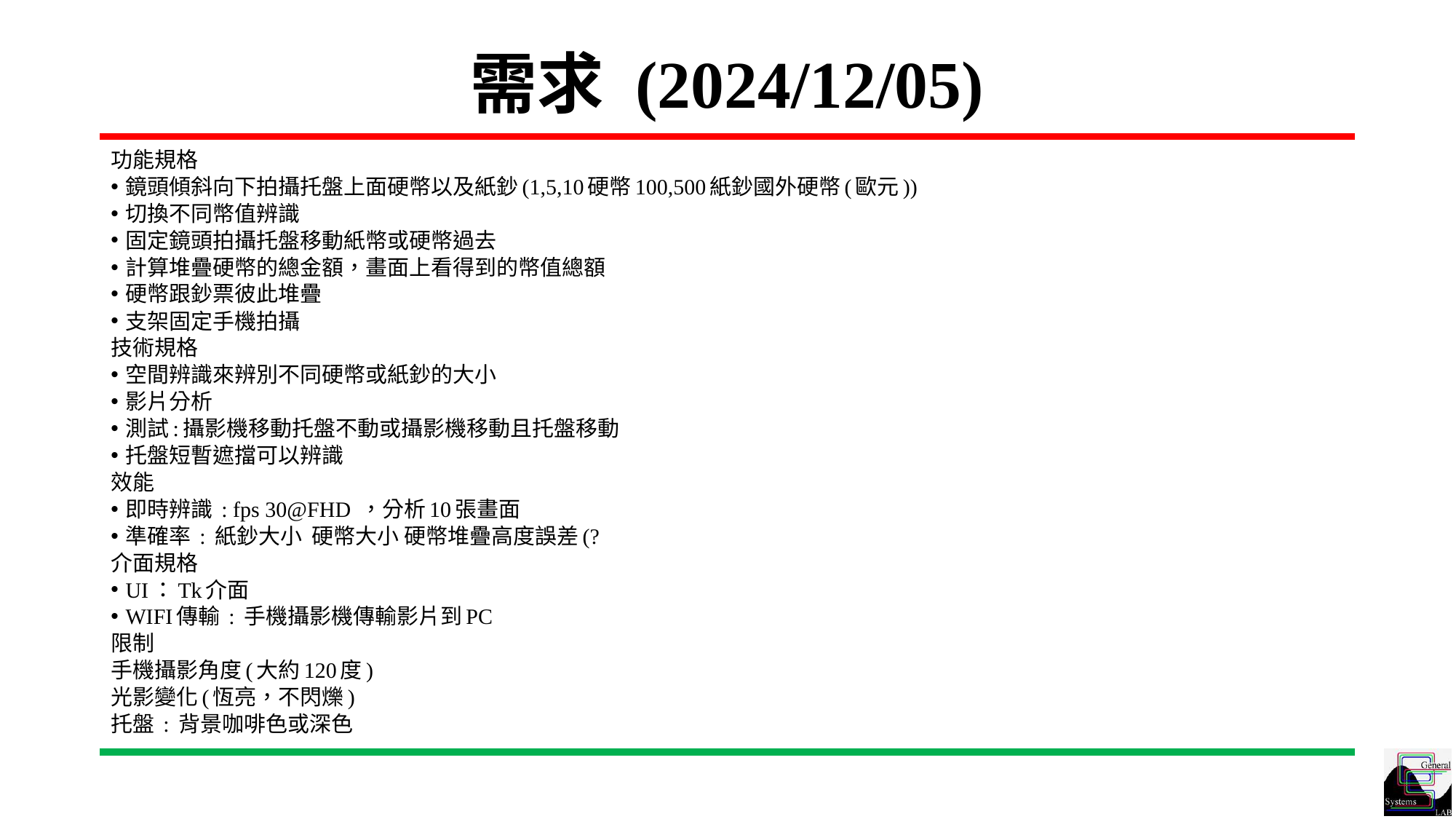

# 需求 (2024/12/05)
功能規格
鏡頭傾斜向下拍攝托盤上面硬幣以及紙鈔(1,5,10硬幣100,500紙鈔國外硬幣(歐元))
切換不同幣值辨識
固定鏡頭拍攝托盤移動紙幣或硬幣過去
計算堆疊硬幣的總金額，畫面上看得到的幣值總額
硬幣跟鈔票彼此堆疊
支架固定手機拍攝
技術規格
空間辨識來辨別不同硬幣或紙鈔的大小
影片分析
測試:攝影機移動托盤不動或攝影機移動且托盤移動
托盤短暫遮擋可以辨識
效能
即時辨識 : fps 30@FHD ，分析10張畫面
準確率 : 紙鈔大小  硬幣大小 硬幣堆疊高度誤差(?
介面規格
UI：Tk介面
WIFI傳輸 : 手機攝影機傳輸影片到PC
限制
手機攝影角度(大約120度)
光影變化(恆亮，不閃爍)
托盤 : 背景咖啡色或深色